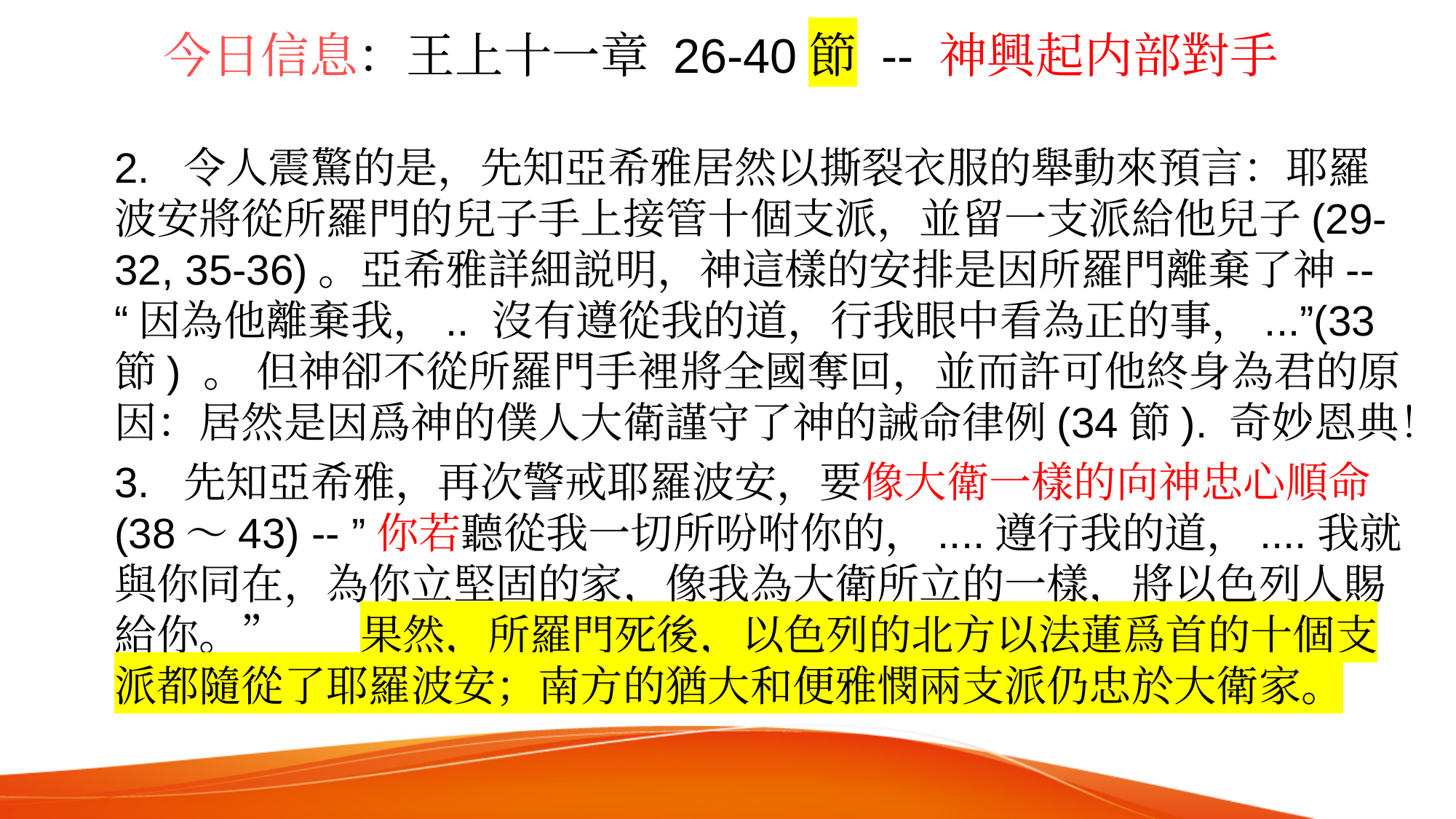

今日信息：王上十一章 26-40節 -- 神興起内部對手
2.  令人震驚的是，先知亞希雅居然以撕裂衣服的舉動來預言：耶羅波安將從所羅門的兒子手上接管十個支派，並留一支派給他兒子(29-32, 35-36)。亞希雅詳細説明，神這樣的安排是因所羅門離棄了神--  “因為他離棄我，.. 沒有遵從我的道，行我眼中看為正的事，...”(33節) 。 但神卻不從所羅門手裡將全國奪回，並而許可他終身為君的原因：居然是因爲神的僕人大衛謹守了神的誡命律例(34節). 奇妙恩典！
3.  先知亞希雅，再次警戒耶羅波安，要像大衛一樣的向神忠心順命(38～43) -- ”你若聽從我一切所吩咐你的，....遵行我的道，....我就與你同在，為你立堅固的家，像我為大衛所立的一樣，將以色列人賜給你。”       果然，所羅門死後，以色列的北方以法蓮爲首的十個支派都隨從了耶羅波安；南方的猶大和便雅憫兩支派仍忠於大衛家。